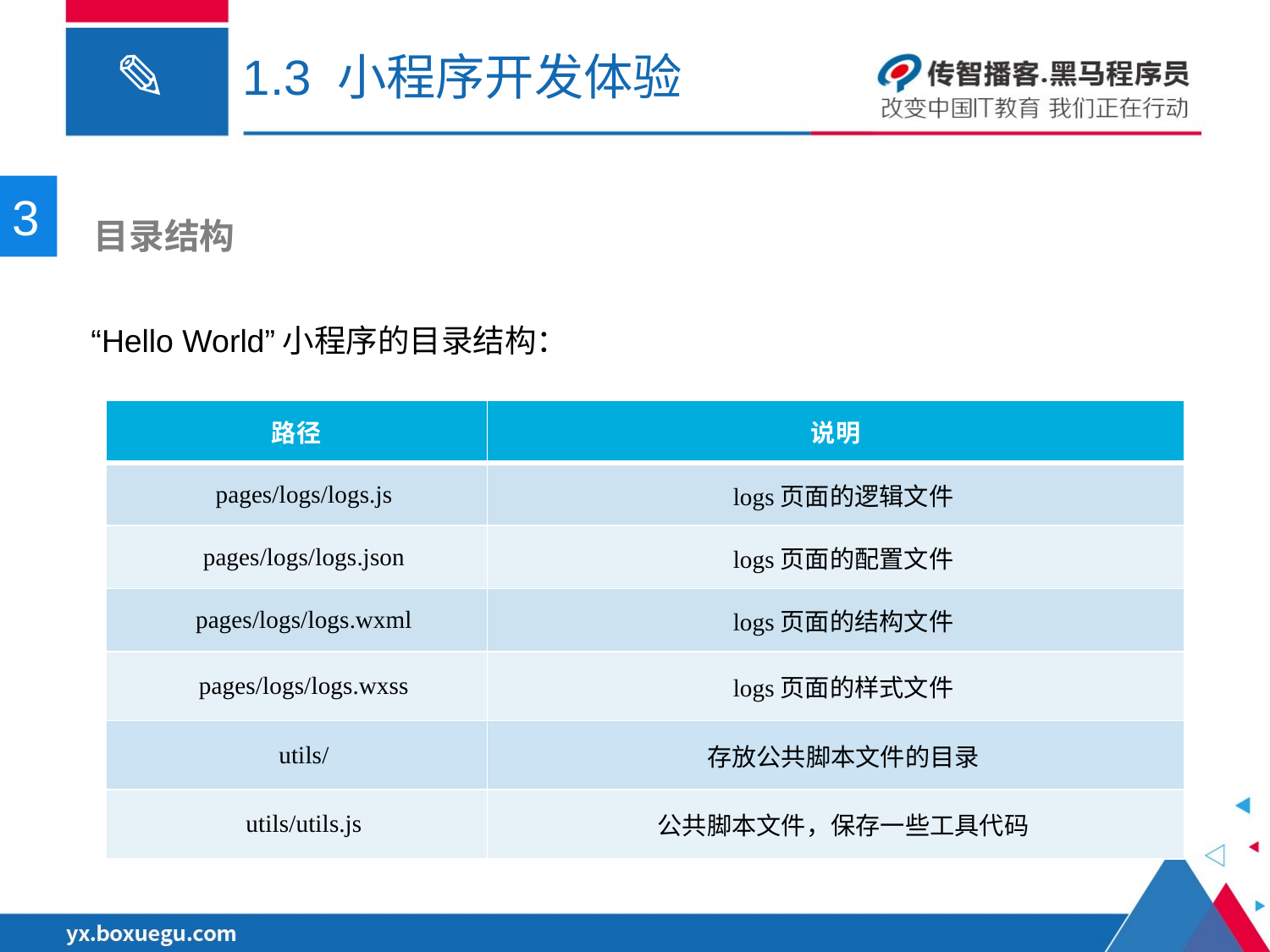

# 1.3 小程序开发体验

3
  目录结构
“Hello World”小程序的目录结构：
| 路径 | 说明 |
| --- | --- |
| pages/logs/logs.js | logs页面的逻辑文件 |
| pages/logs/logs.json | logs页面的配置文件 |
| pages/logs/logs.wxml | logs页面的结构文件 |
| pages/logs/logs.wxss | logs页面的样式文件 |
| utils/ | 存放公共脚本文件的目录 |
| utils/utils.js | 公共脚本文件，保存一些工具代码 |